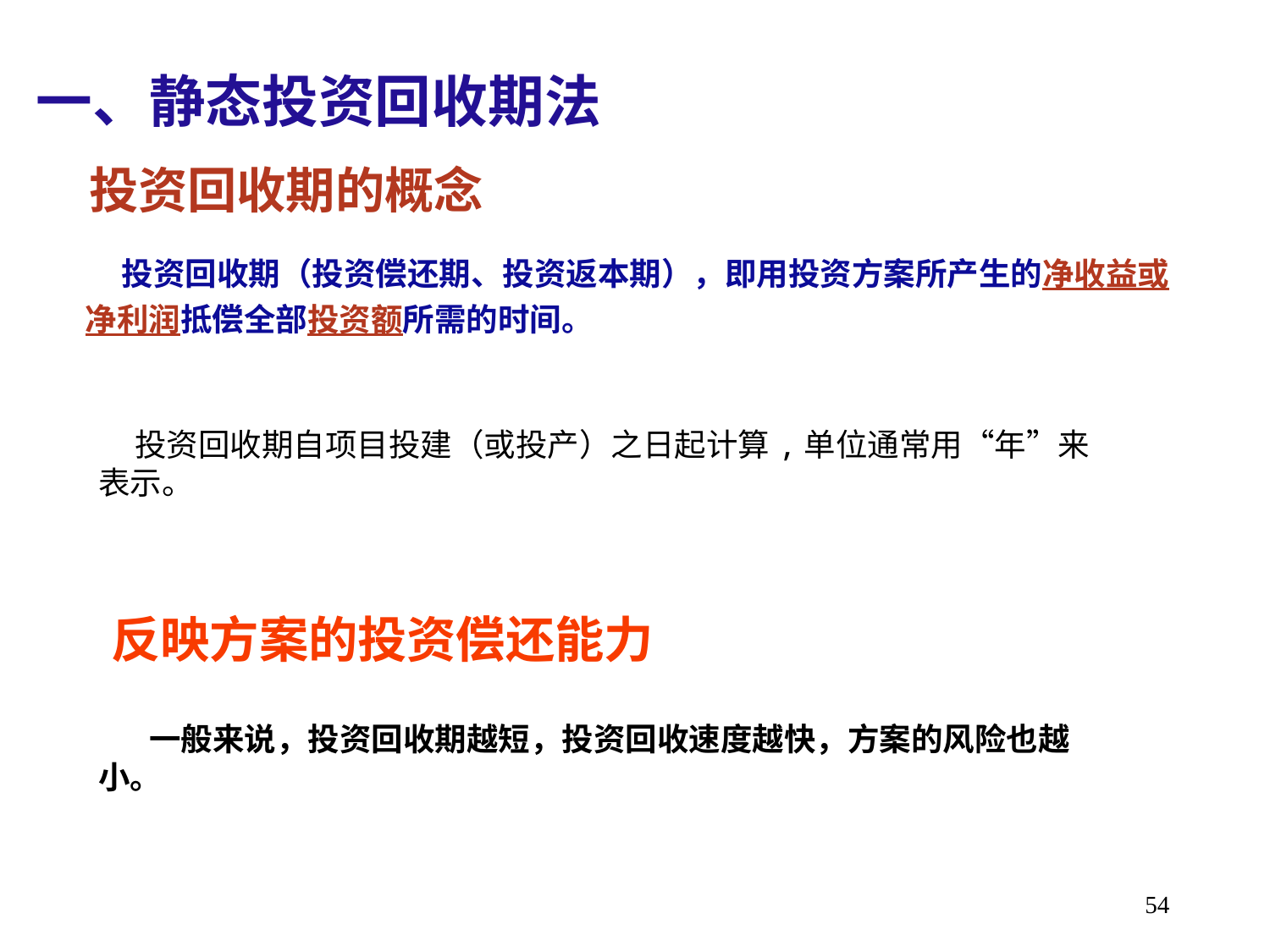

一、静态投资回收期法
投资回收期的概念
    投资回收期（投资偿还期、投资返本期），即用投资方案所产生的净收益或净利润抵偿全部投资额所需的时间。
    投资回收期自项目投建（或投产）之日起计算,单位通常用“年”来表示。
反映方案的投资偿还能力
      一般来说，投资回收期越短，投资回收速度越快，方案的风险也越小。
54